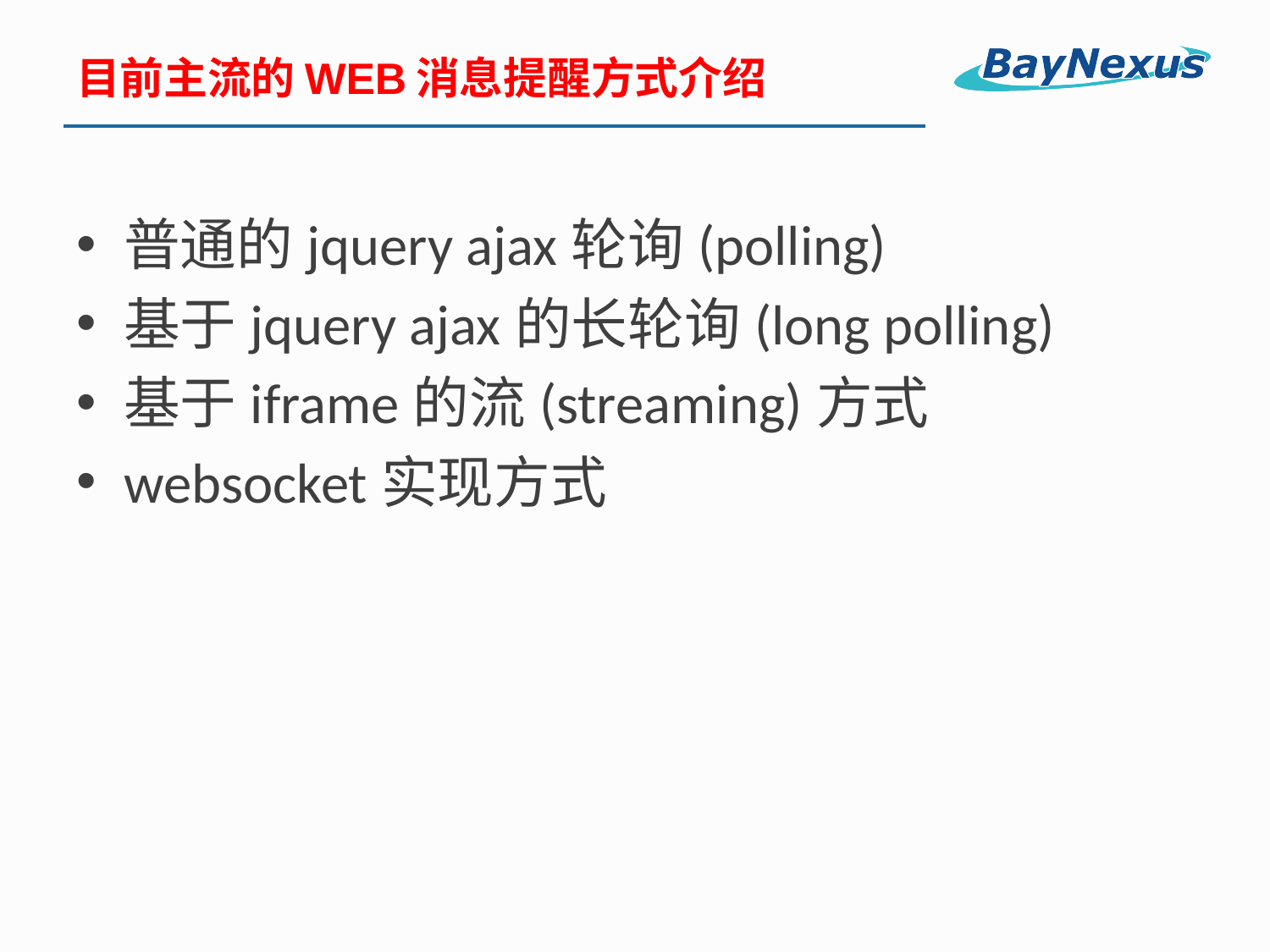

# 目前主流的WEB消息提醒方式介绍

普通的jquery ajax轮询(polling)
基于jquery ajax的长轮询(long polling)
基于iframe的流(streaming)方式
websocket实现方式